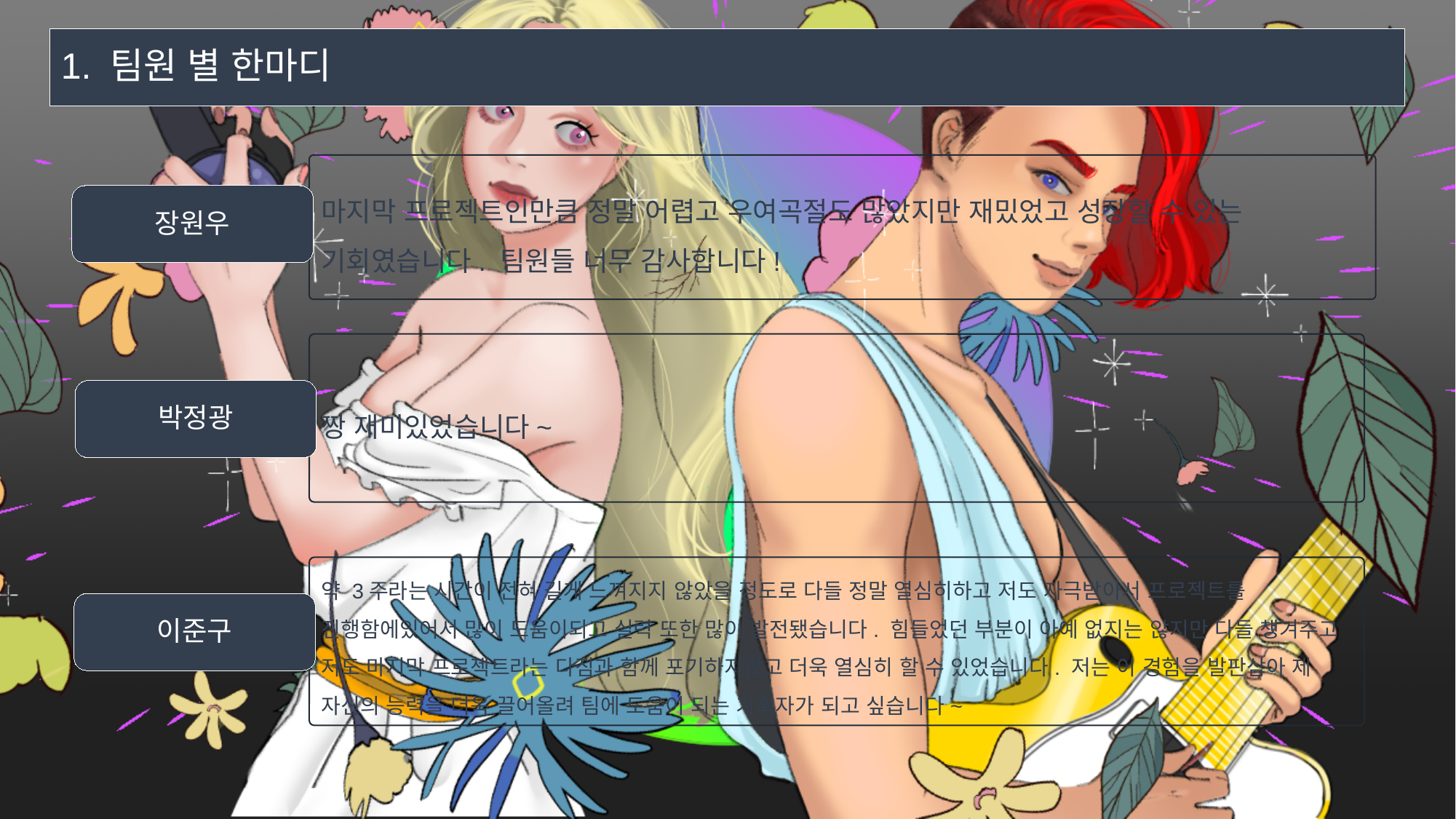

# 1. 팀원 별 한마디

마지막 프로젝트인만큼 정말 어렵고 우여곡절도 많았지만 재밌었고 성장할 수 있는 기회였습니다. 팀원들 너무 감사합니다!
장원우
짱 재미있었습니다~
박정광
약 3주라는 시간이 전혀 길게 느껴지지 않았을 정도로 다들 정말 열심히하고 저도 자극받아서 프로젝트를 진행함에있어서 많이 도움이되고 실력 또한 많이 발전됐습니다. 힘들었던 부분이 아예 없지는 않지만 다들 챙겨주고 저도 마지막 프로젝트라는 다짐과 함께 포기하지않고 더욱 열심히 할 수 있었습니다. 저는 이 경험을 발판삼아 제 자신의 능력을 더욱 끌어올려 팀에 도움이 되는 기획자가 되고 싶습니다~
이준구